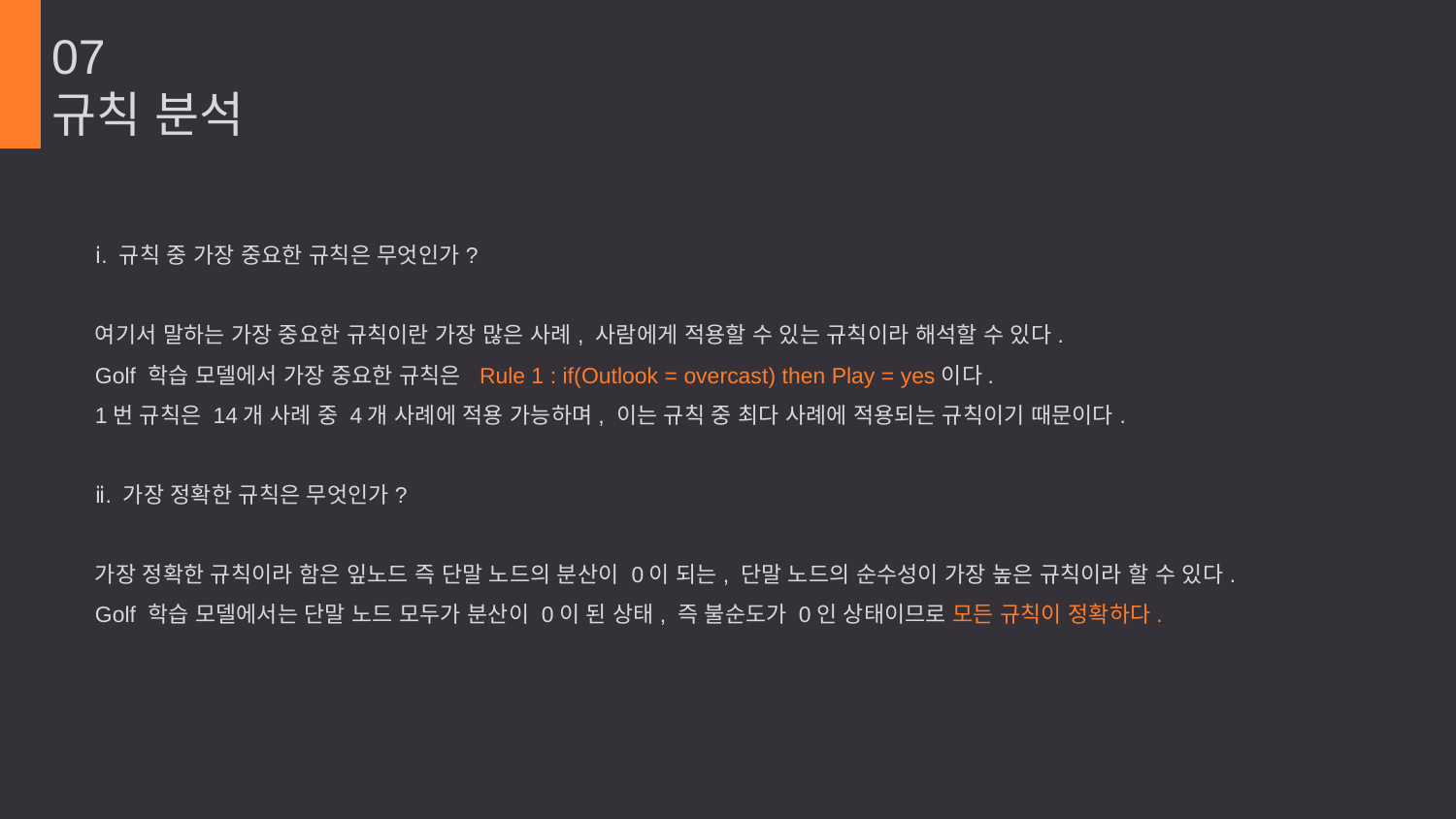

07
규칙 분석
ⅰ. 규칙 중 가장 중요한 규칙은 무엇인가?

여기서 말하는 가장 중요한 규칙이란 가장 많은 사례, 사람에게 적용할 수 있는 규칙이라 해석할 수 있다.
Golf 학습 모델에서 가장 중요한 규칙은  Rule 1 : if(Outlook = overcast) then Play = yes이다.
1번 규칙은 14개 사례 중 4개 사례에 적용 가능하며, 이는 규칙 중 최다 사례에 적용되는 규칙이기 때문이다.

ⅱ. 가장 정확한 규칙은 무엇인가?

가장 정확한 규칙이라 함은 잎노드 즉 단말 노드의 분산이 0이 되는, 단말 노드의 순수성이 가장 높은 규칙이라 할 수 있다.
Golf 학습 모델에서는 단말 노드 모두가 분산이 0이 된 상태, 즉 불순도가 0인 상태이므로 모든 규칙이 정확하다.